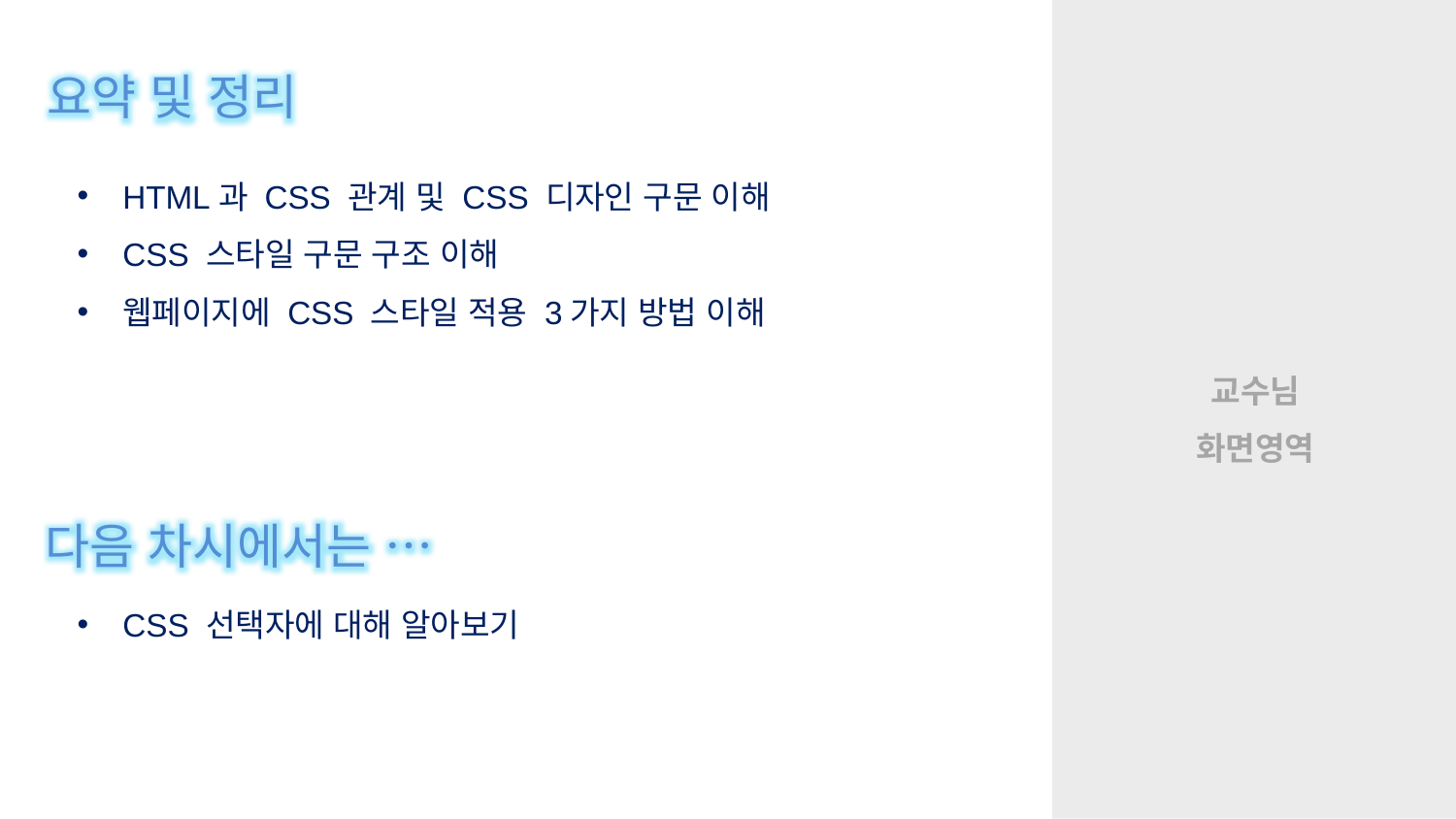

요약 및 정리
HTML과 CSS 관계 및 CSS 디자인 구문 이해
CSS 스타일 구문 구조 이해
웹페이지에 CSS 스타일 적용 3가지 방법 이해
다음 차시에서는 …
CSS 선택자에 대해 알아보기